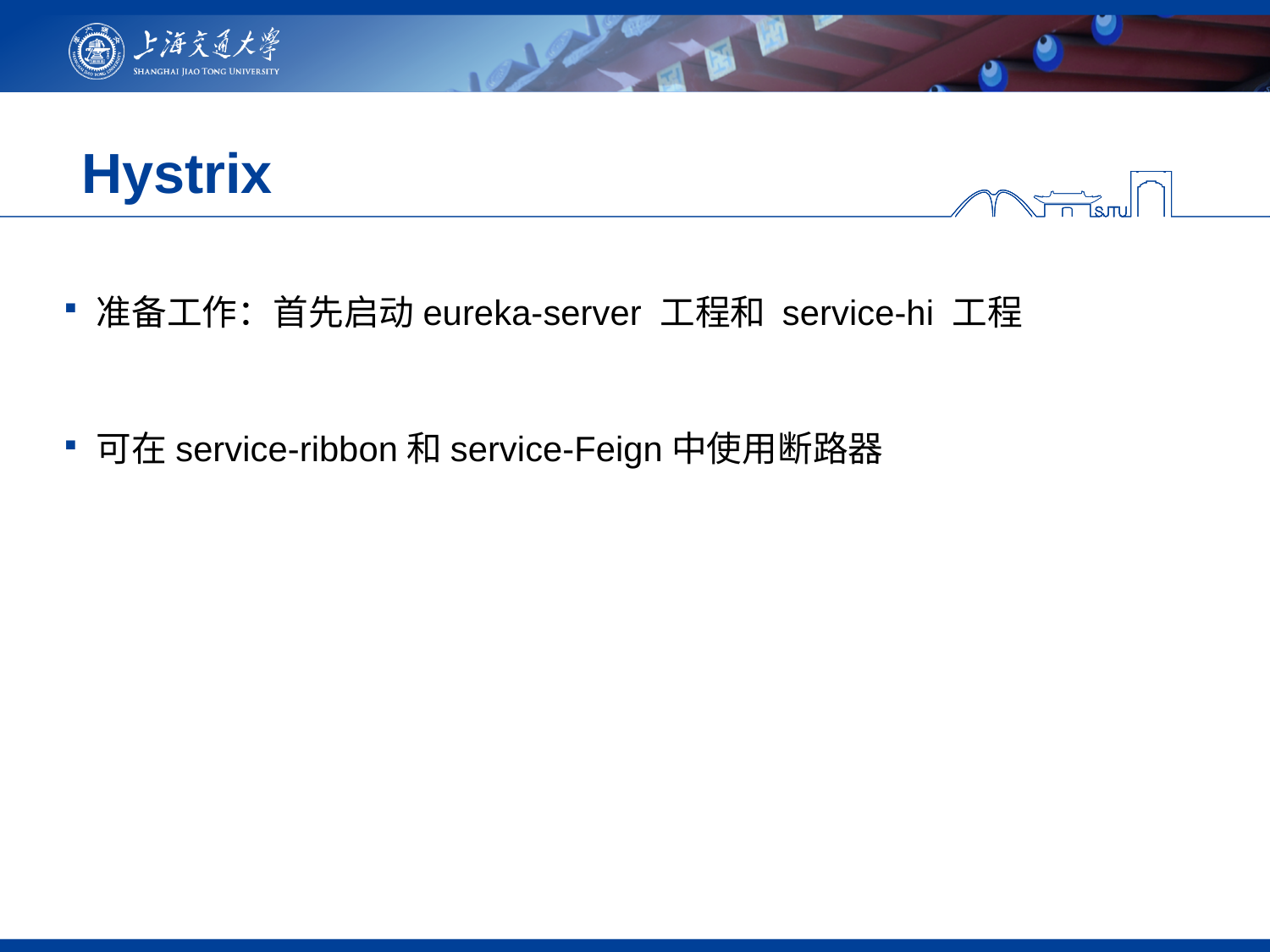

# Hystrix

准备工作：首先启动eureka-server 工程和 service-hi 工程

可在service-ribbon和service-Feign中使用断路器